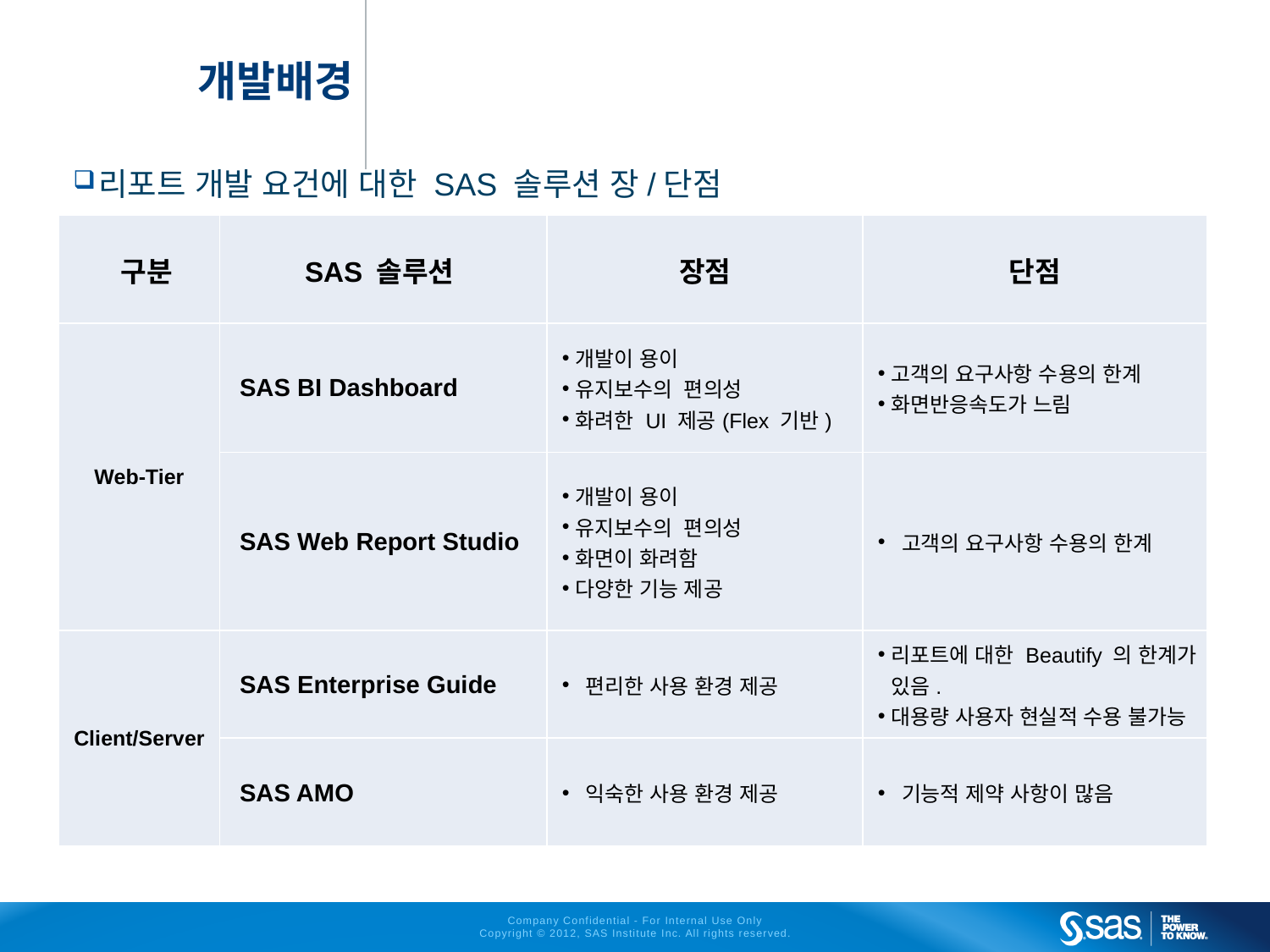

# 개발배경

리포트 개발 요건에 대한 SAS 솔루션 장/단점
| 구분 | SAS 솔루션 | 장점 | 단점 |
| --- | --- | --- | --- |
| Web-Tier | SAS BI Dashboard | 개발이 용이 유지보수의 편의성 화려한 UI 제공(Flex 기반) | 고객의 요구사항 수용의 한계 화면반응속도가 느림 |
|  | SAS Web Report Studio | 개발이 용이 유지보수의 편의성 화면이 화려함 다양한 기능 제공 | 고객의 요구사항 수용의 한계 |
| Client/Server | SAS Enterprise Guide | 편리한 사용 환경 제공 | 리포트에 대한 Beautify 의 한계가 있음. 대용량 사용자 현실적 수용 불가능 |
|  | SAS AMO | 익숙한 사용 환경 제공 | 기능적 제약 사항이 많음 |